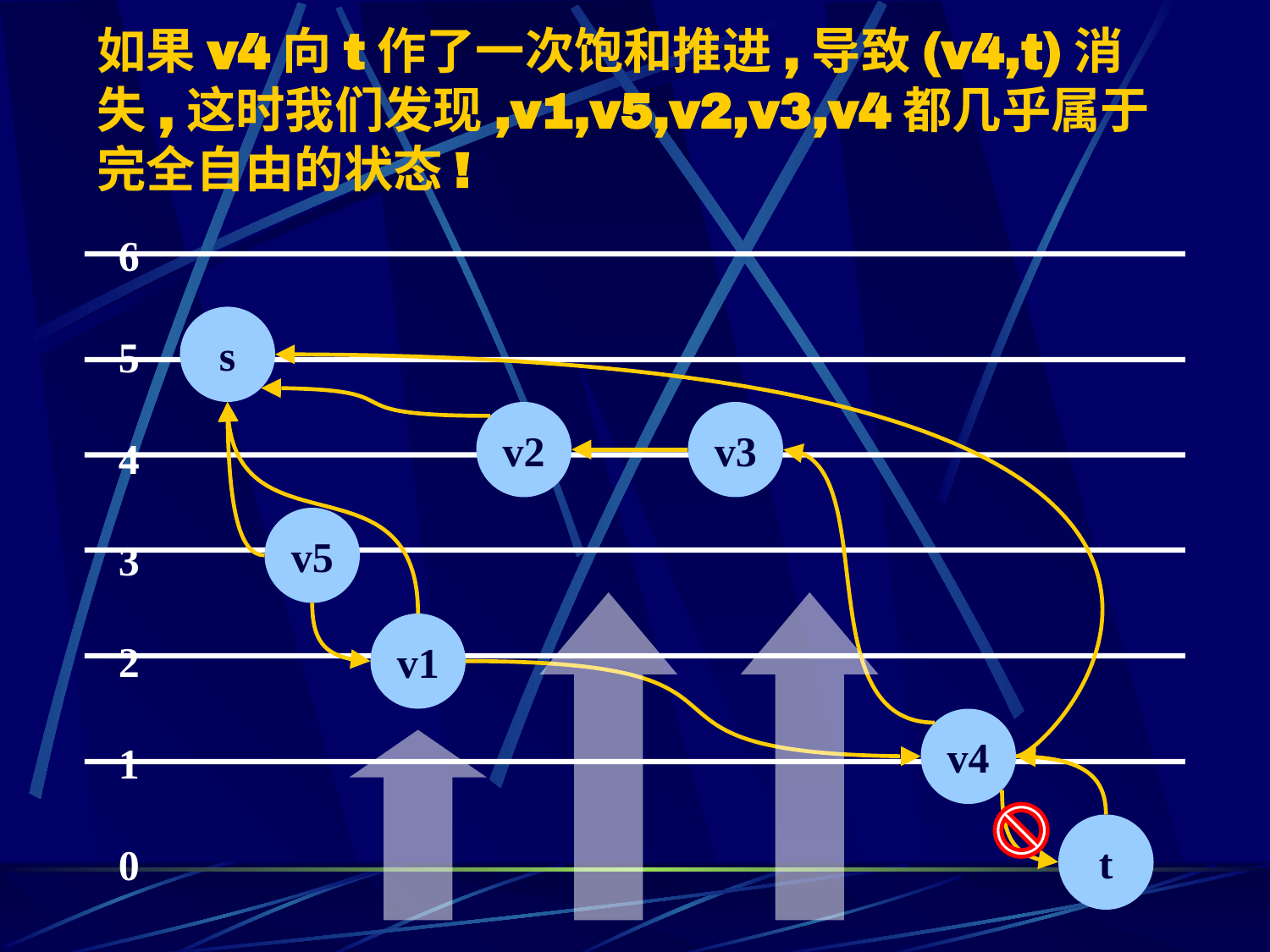

# 如果v4向t作了一次饱和推进,导致(v4,t)消失,这时我们发现,v1,v5,v2,v3,v4都几乎属于完全自由的状态!
6

5

4

3

2

1

0

s

v2
v3

v5

v1

v4

t